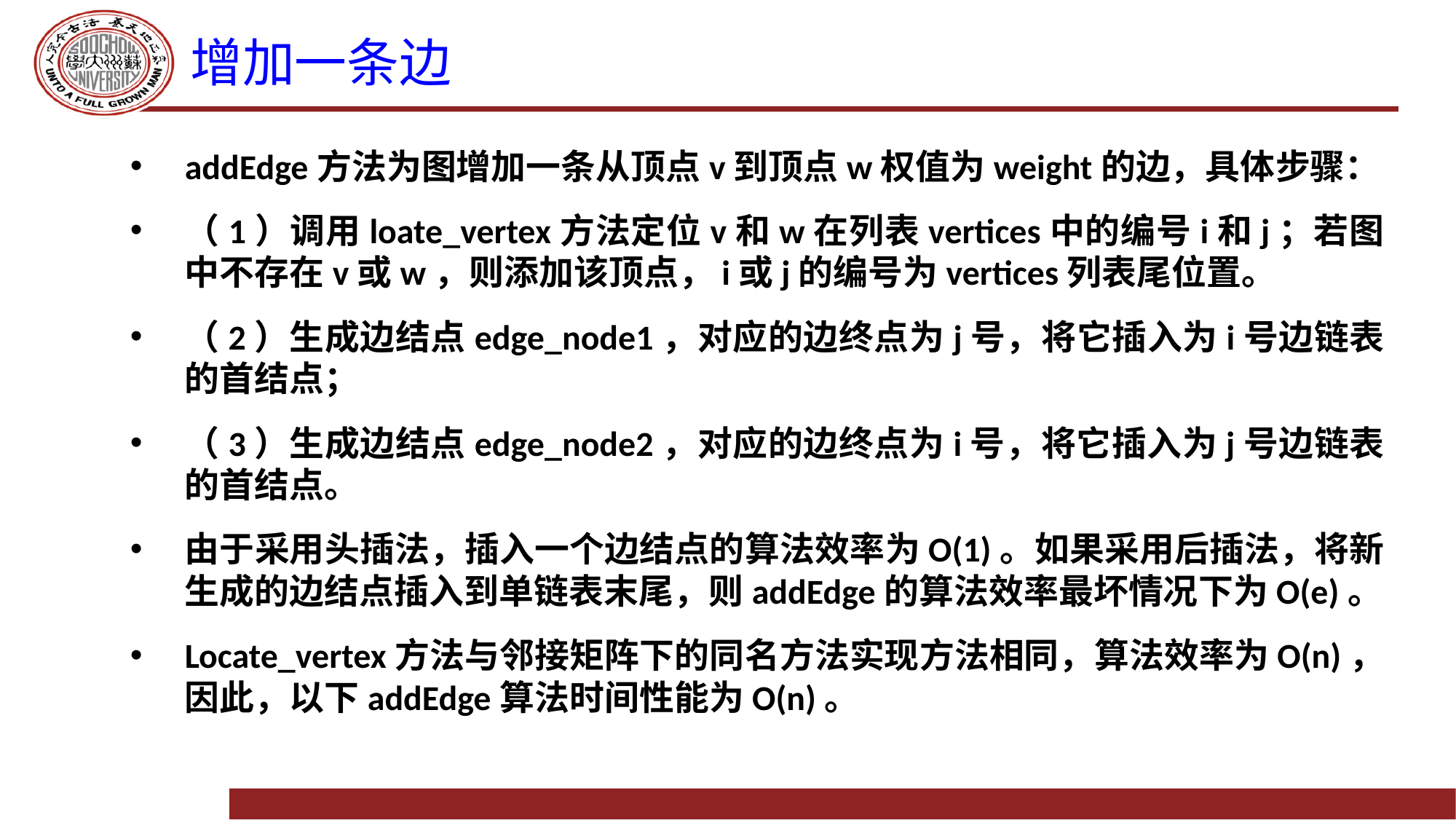

# 增加一条边
addEdge方法为图增加一条从顶点v到顶点w权值为weight的边，具体步骤：
（1）调用loate_vertex方法定位v和w在列表vertices中的编号i和j；若图中不存在v或w，则添加该顶点，i或j的编号为vertices列表尾位置。
（2）生成边结点edge_node1，对应的边终点为j号，将它插入为i号边链表的首结点；
（3）生成边结点edge_node2，对应的边终点为i号，将它插入为j号边链表的首结点。
由于采用头插法，插入一个边结点的算法效率为O(1)。如果采用后插法，将新生成的边结点插入到单链表末尾，则addEdge的算法效率最坏情况下为O(e)。
Locate_vertex方法与邻接矩阵下的同名方法实现方法相同，算法效率为O(n)，因此，以下addEdge算法时间性能为O(n)。